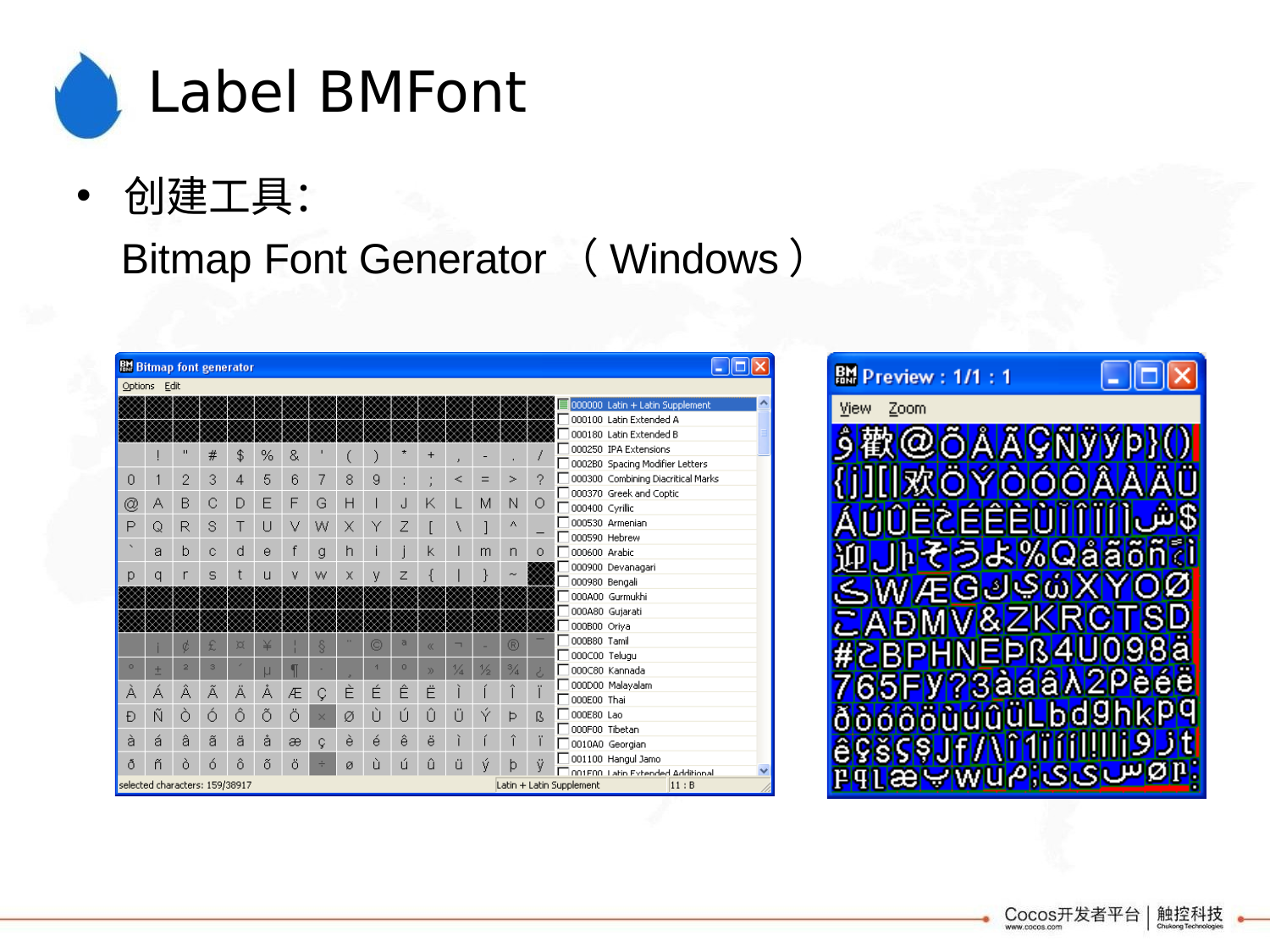

# Label BMFont
创建工具：
Bitmap Font Generator（Windows）